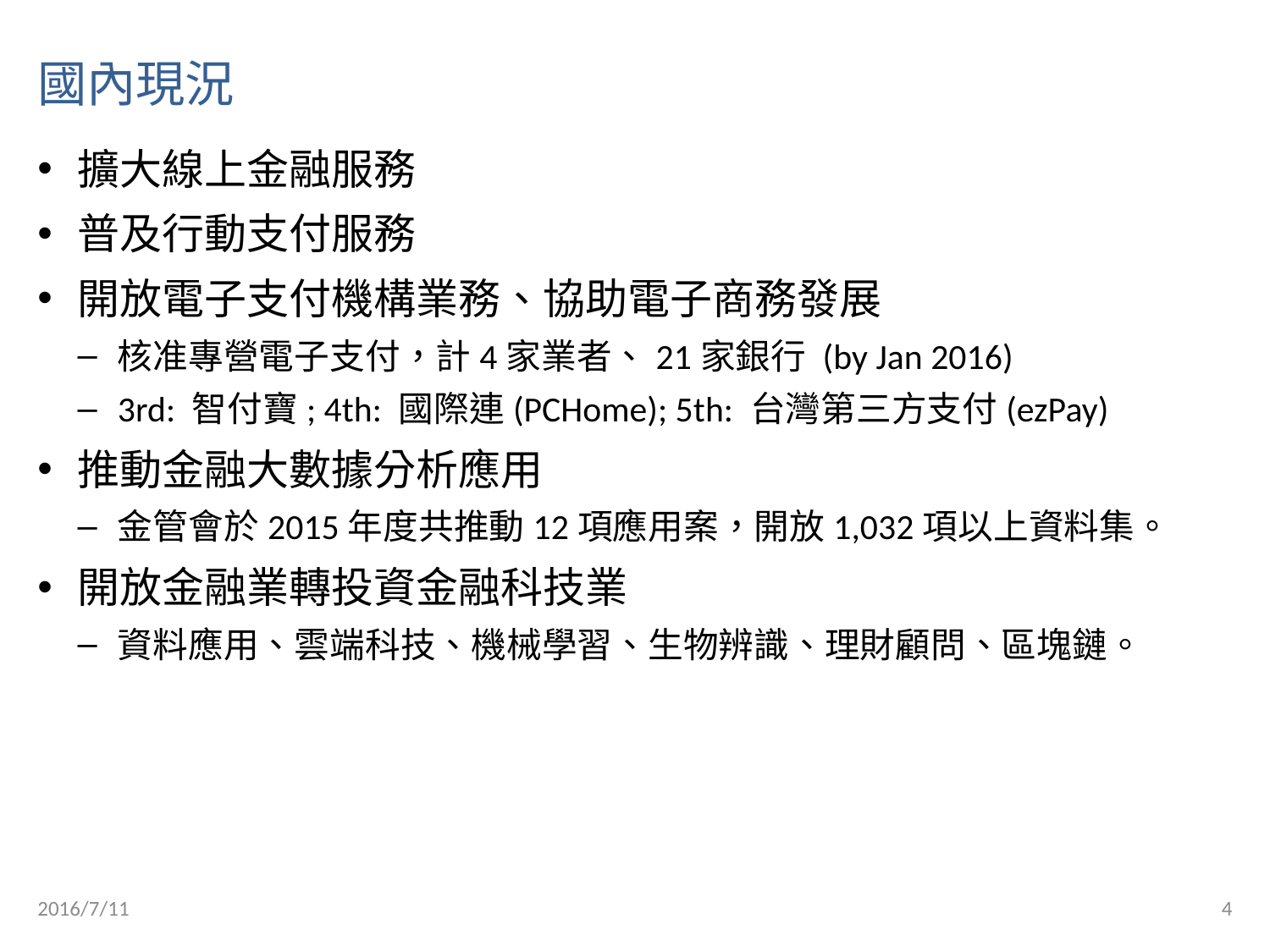

# 國內現況
擴大線上金融服務
普及行動支付服務
開放電子支付機構業務、協助電子商務發展
核准專營電子支付，計4家業者、21家銀行 (by Jan 2016)
3rd: 智付寶; 4th: 國際連(PCHome); 5th: 台灣第三方支付(ezPay)
推動金融大數據分析應用
金管會於2015年度共推動12項應用案，開放1,032項以上資料集。
開放金融業轉投資金融科技業
資料應用、雲端科技、機械學習、生物辨識、理財顧問、區塊鏈。
2016/7/11
4